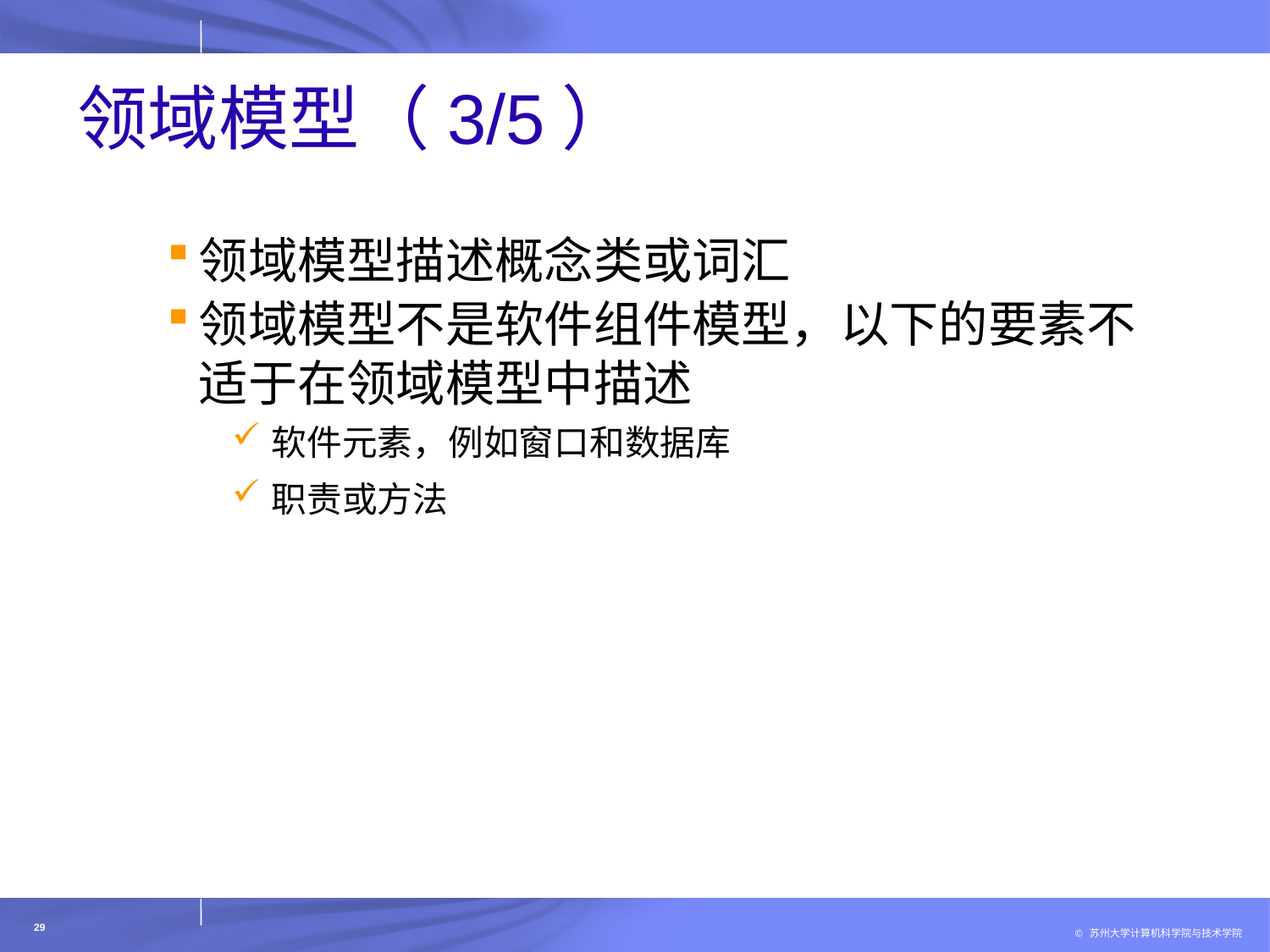

# 领域模型（3/5）
领域模型描述概念类或词汇
领域模型不是软件组件模型，以下的要素不适于在领域模型中描述
软件元素，例如窗口和数据库
职责或方法
29